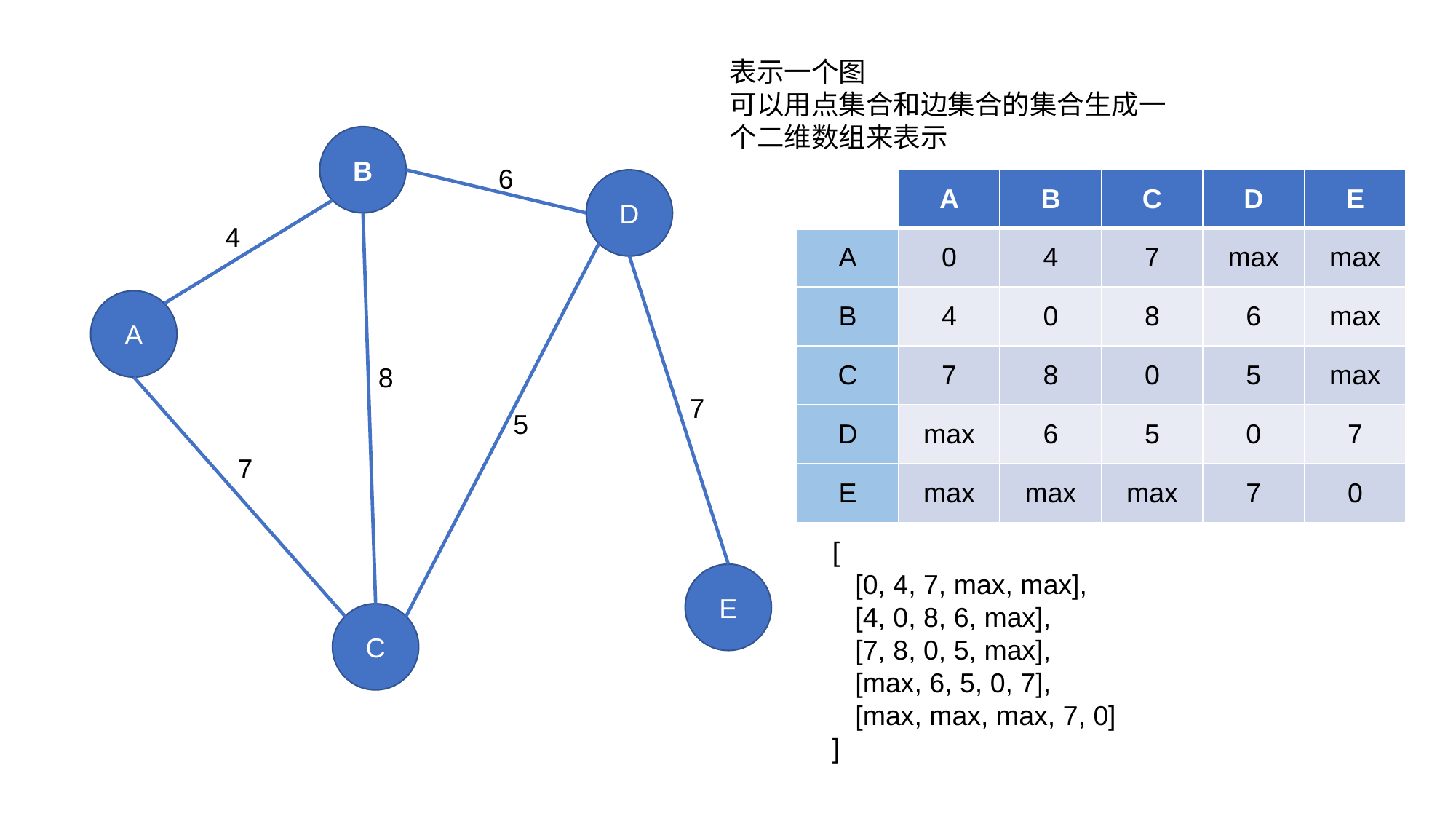

表示一个图
可以用点集合和边集合的集合生成一个二维数组来表示

B
6
D
|  | A | B | C | D | E |
| --- | --- | --- | --- | --- | --- |
| A | 0 | 4 | 7 | max | max |
| B | 4 | 0 | 8 | 6 | max |
| C | 7 | 8 | 0 | 5 | max |
| D | max | 6 | 5 | 0 | 7 |
| E | max | max | max | 7 | 0 |
4
A
8
7
5
7
[
   [0, 4, 7, max, max],
   [4, 0, 8, 6, max],
   [7, 8, 0, 5, max],
   [max, 6, 5, 0, 7],
   [max, max, max, 7, 0]
]
E
C